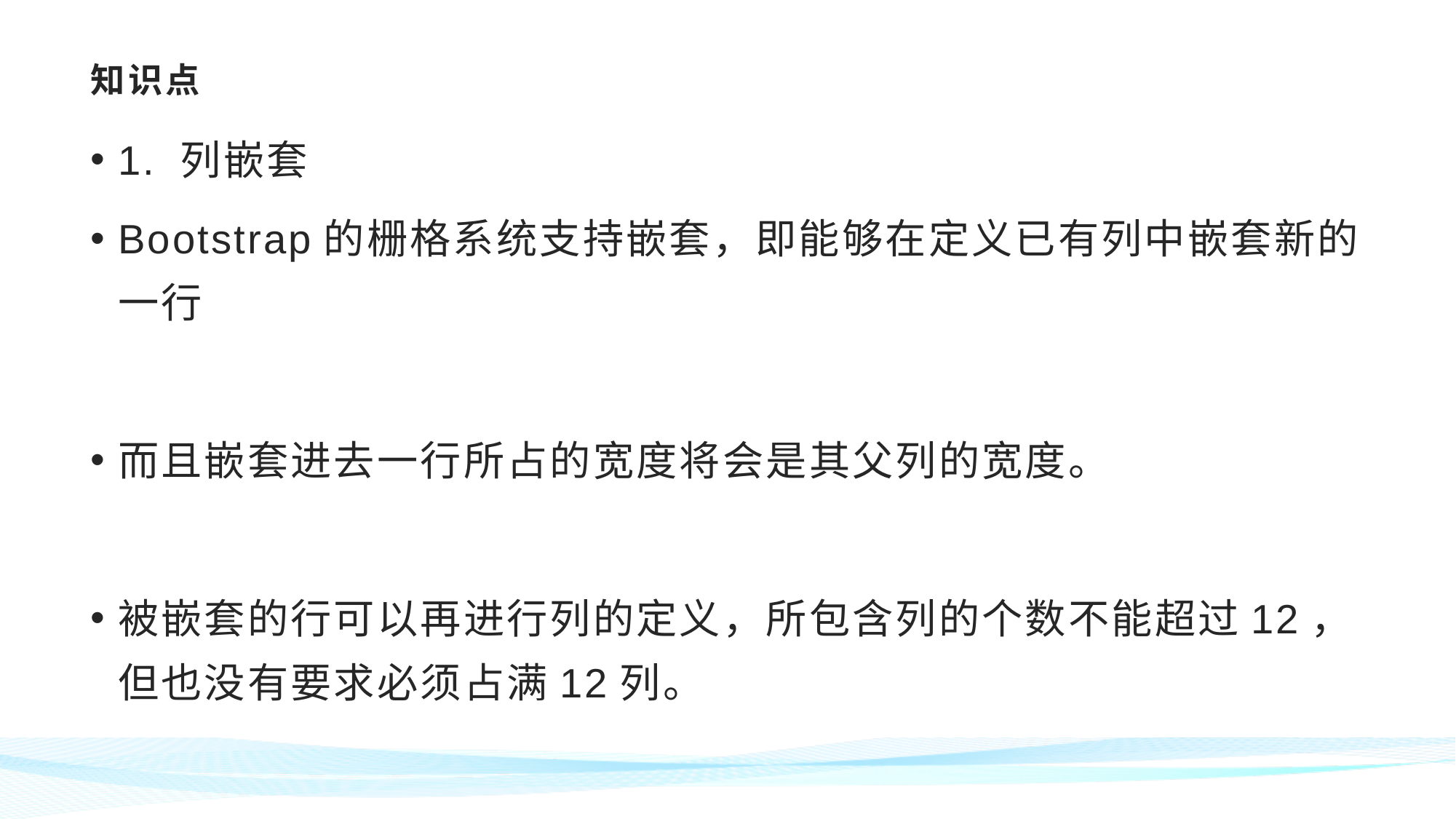

# 知识点
1. 列嵌套
Bootstrap的栅格系统支持嵌套，即能够在定义已有列中嵌套新的一行

而且嵌套进去一行所占的宽度将会是其父列的宽度。

被嵌套的行可以再进行列的定义，所包含列的个数不能超过12，但也没有要求必须占满12列。